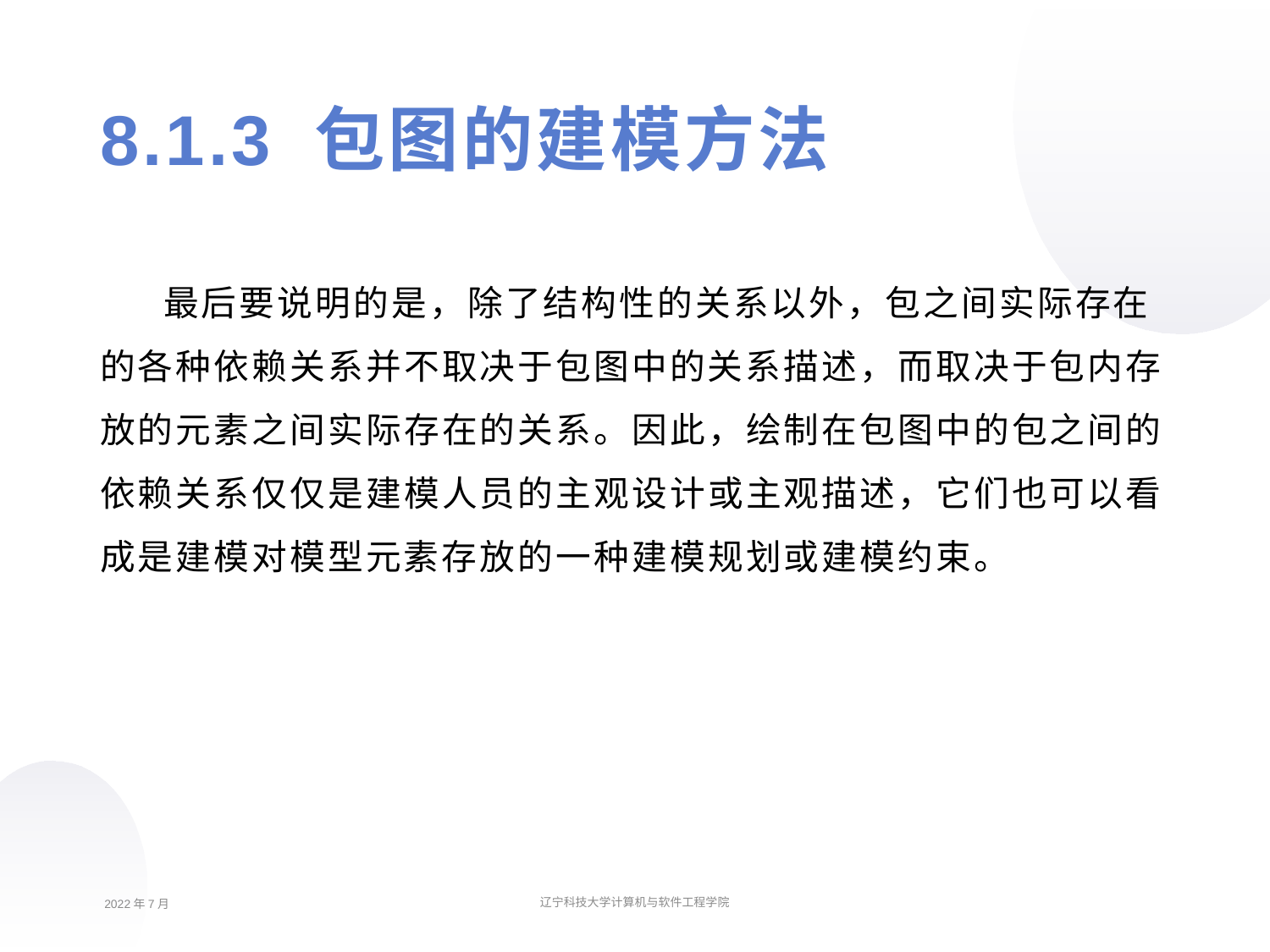

8.1.3 包图的建模方法
最后要说明的是，除了结构性的关系以外，包之间实际存在的各种依赖关系并不取决于包图中的关系描述，而取决于包内存放的元素之间实际存在的关系。因此，绘制在包图中的包之间的依赖关系仅仅是建模人员的主观设计或主观描述，它们也可以看成是建模对模型元素存放的一种建模规划或建模约束。

2022年7月
辽宁科技大学计算机与软件工程学院
29